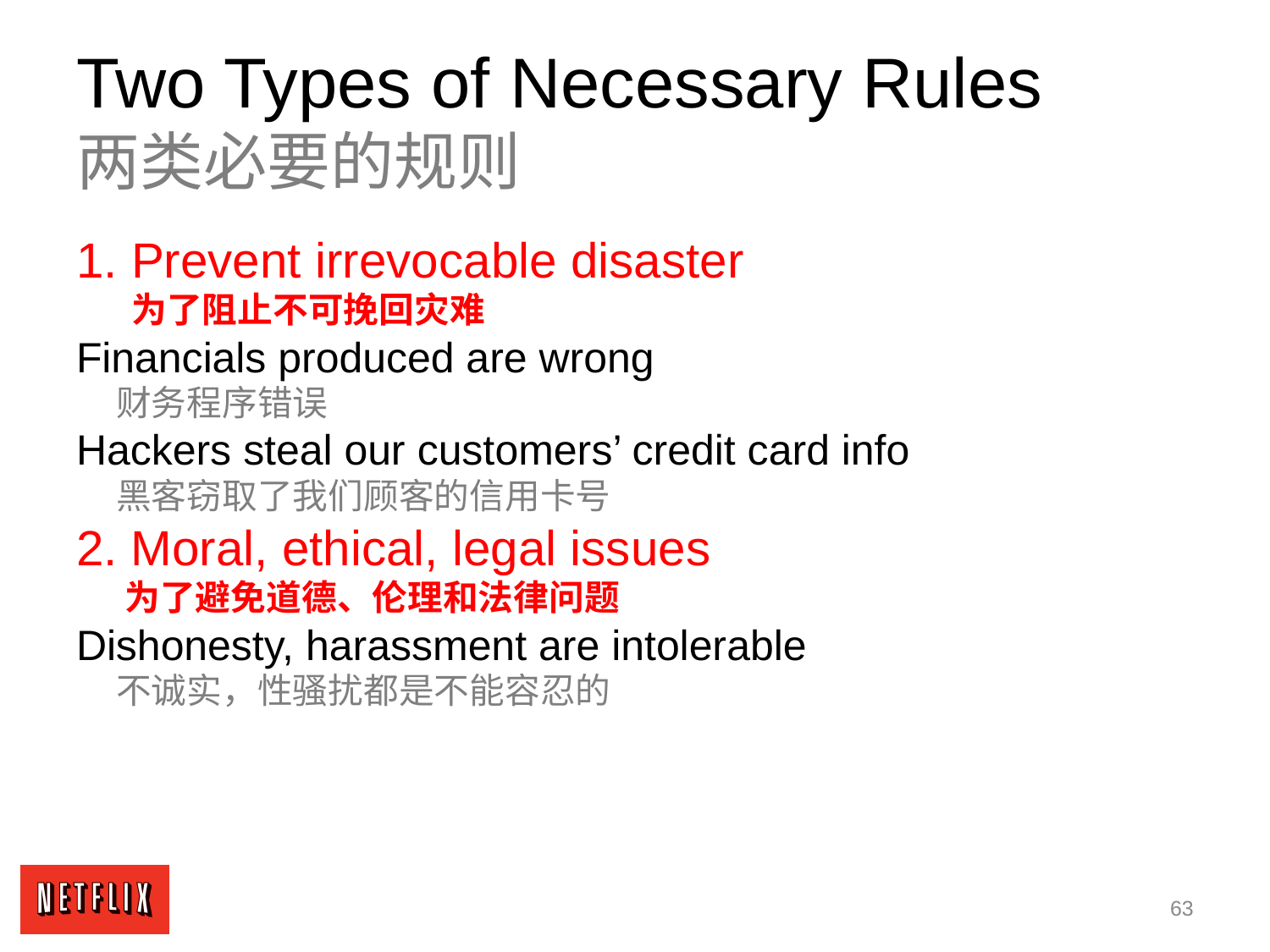

Two Types of Necessary Rules
两类必要的规则
1. Prevent irrevocable disaster
      为了阻止不可挽回灾难
Financials produced are wrong
    财务程序错误
Hackers steal our customers’ credit card info
    黑客窃取了我们顾客的信用卡号
2. Moral, ethical, legal issues
     为了避免道德、伦理和法律问题
Dishonesty, harassment are intolerable
    不诚实，性骚扰都是不能容忍的

63